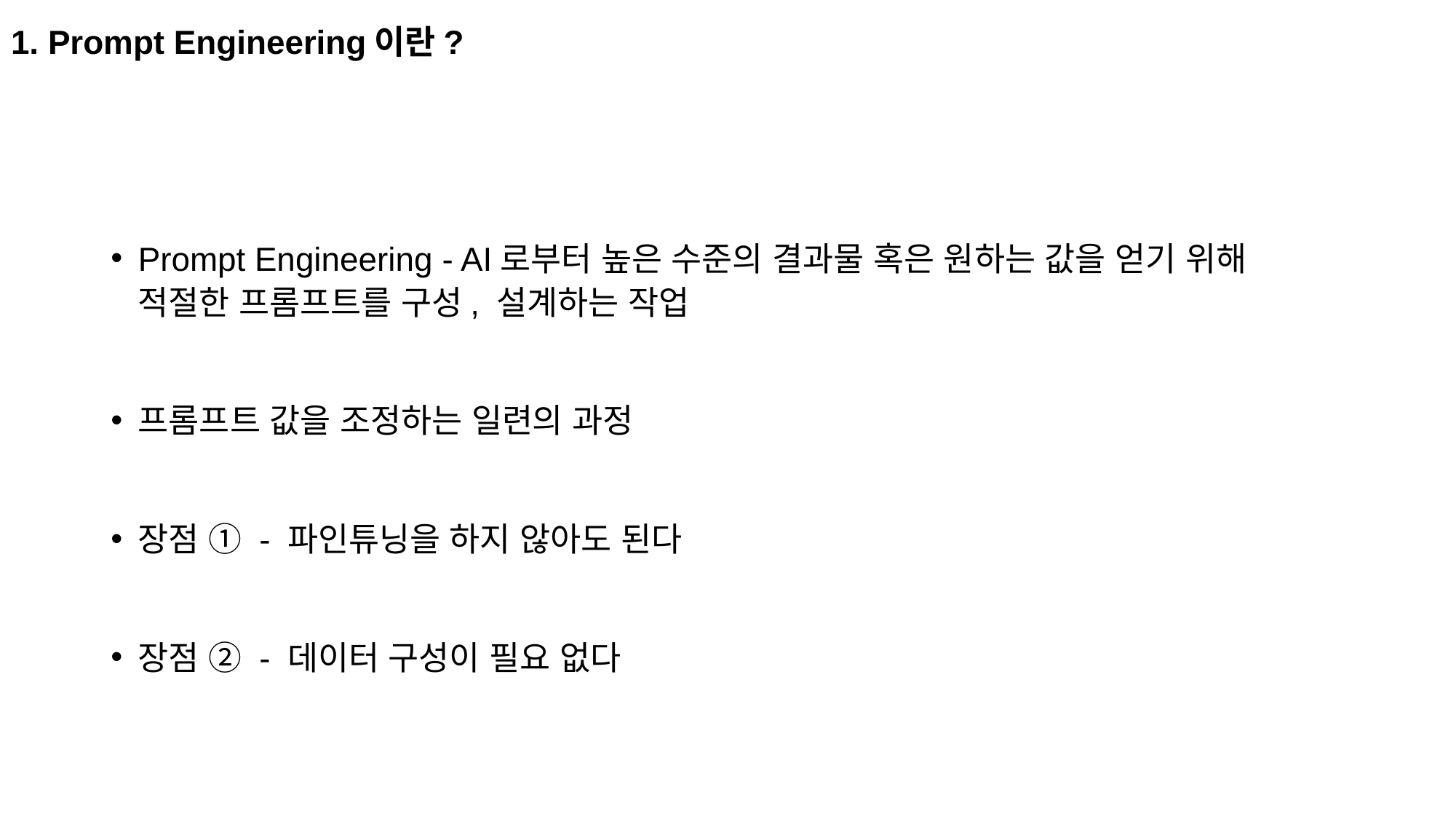

# 1. Prompt Engineering이란?
Prompt Engineering - AI로부터 높은 수준의 결과물 혹은 원하는 값을 얻기 위해 적절한 프롬프트를 구성, 설계하는 작업

프롬프트 값을 조정하는 일련의 과정

장점 ① - 파인튜닝을 하지 않아도 된다

장점 ② - 데이터 구성이 필요 없다